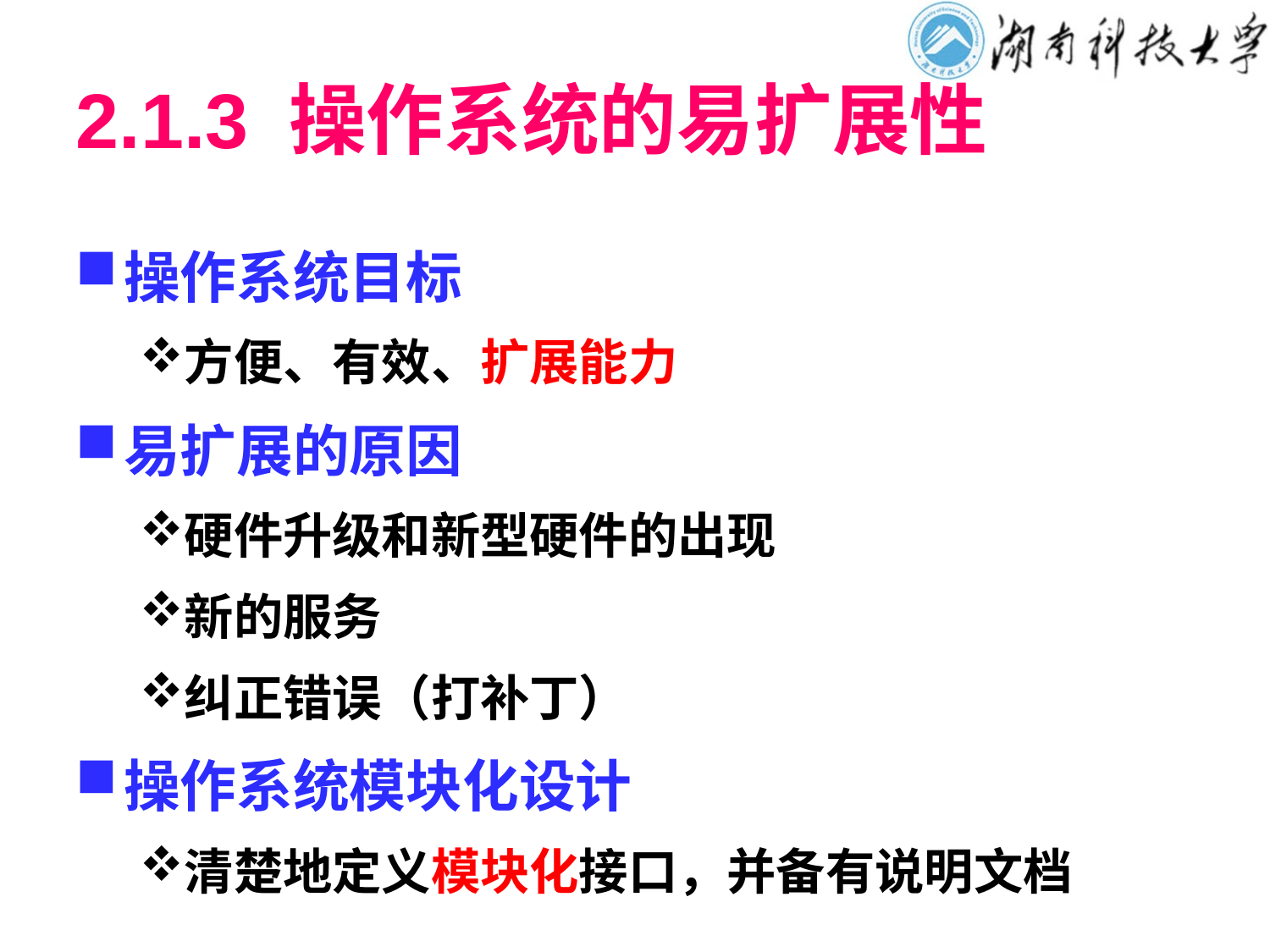

# 2.1.3 操作系统的易扩展性
操作系统目标
方便、有效、扩展能力
易扩展的原因
硬件升级和新型硬件的出现
新的服务
纠正错误（打补丁）
操作系统模块化设计
清楚地定义模块化接口，并备有说明文档